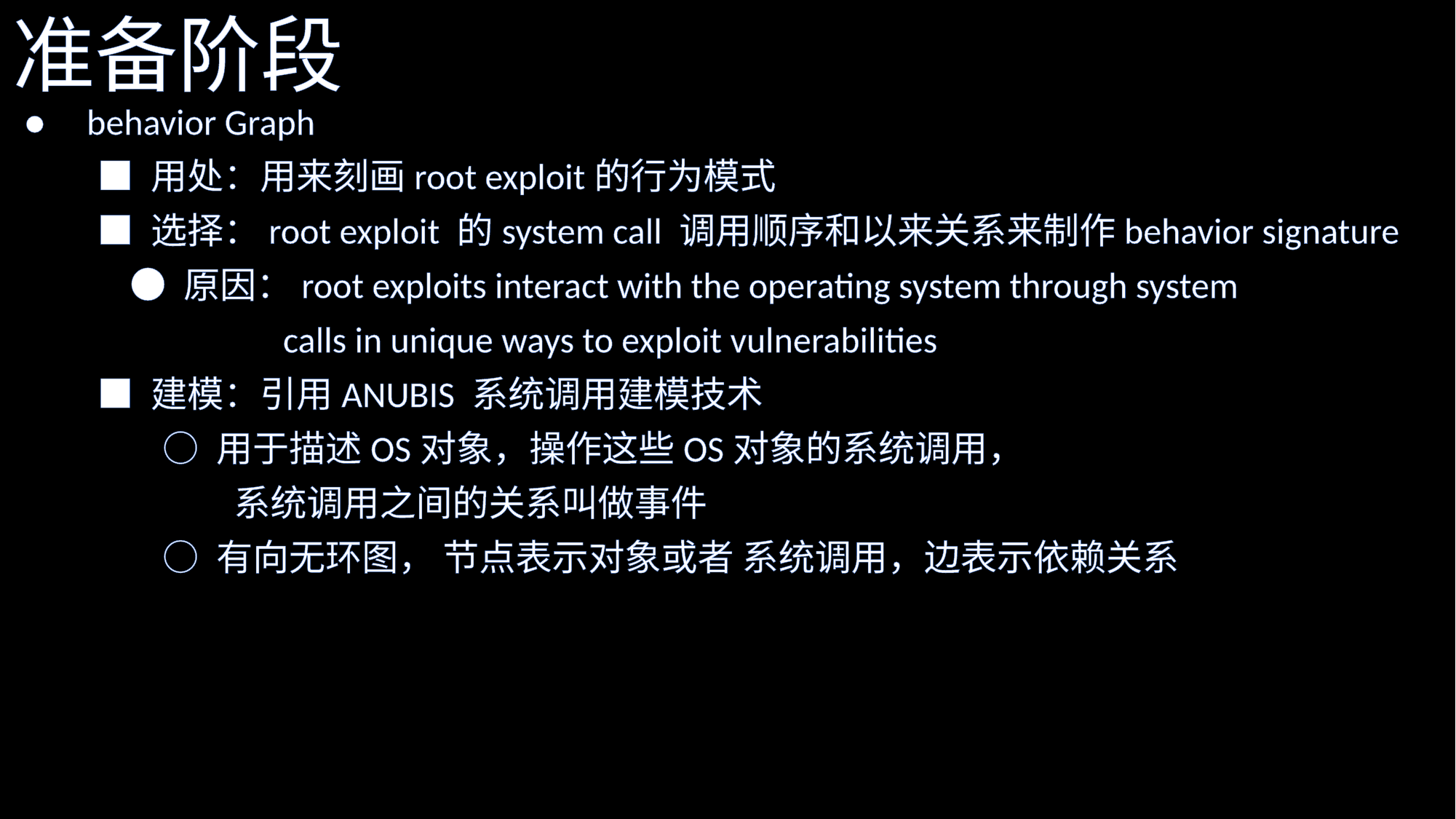

# 准备阶段
 ●     behavior Graph
          ■ 用处：用来刻画root exploit的行为模式
          ■ 选择：root exploit 的system call 调用顺序和以来关系来制作behavior signature
              ● 原因：root exploits interact with the operating system through system
		      calls in unique ways to exploit vulnerabilities
          ■ 建模：引用ANUBIS 系统调用建模技术
                  ○ 用于描述OS对象，操作这些OS对象的系统调用，
		系统调用之间的关系叫做事件
                  ○ 有向无环图， 节点表示对象或者 系统调用，边表示依赖关系